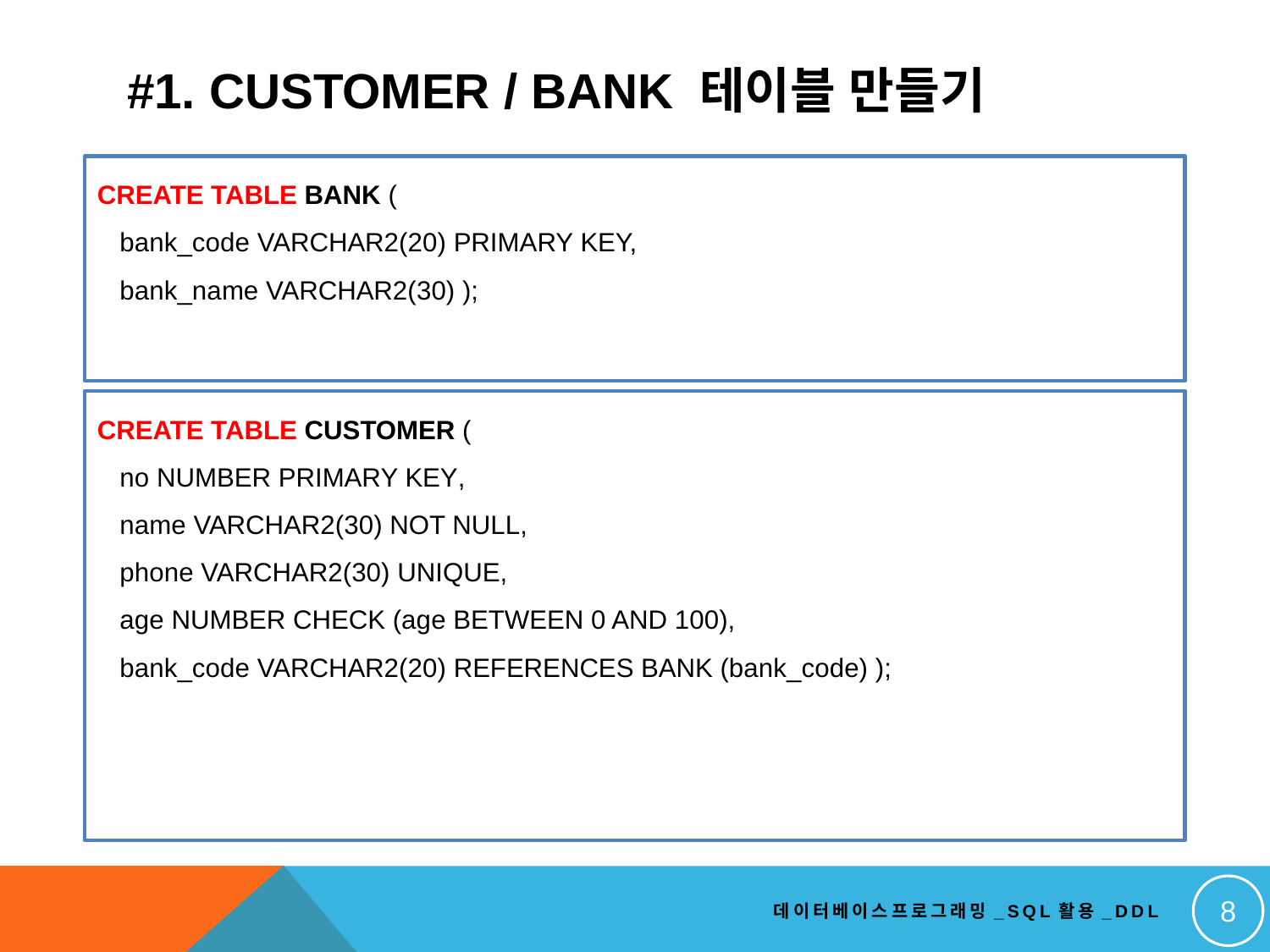

# #1. customer / bank 테이블 만들기
CREATE TABLE BANK (
   bank_code VARCHAR2(20) PRIMARY KEY,
   bank_name VARCHAR2(30) );
CREATE TABLE CUSTOMER (
   no NUMBER PRIMARY KEY,
   name VARCHAR2(30) NOT NULL,
   phone VARCHAR2(30) UNIQUE,
   age NUMBER CHECK (age BETWEEN 0 AND 100),
   bank_code VARCHAR2(20) REFERENCES BANK (bank_code) );
8
데이터베이스프로그래밍_SQL활용_DDL